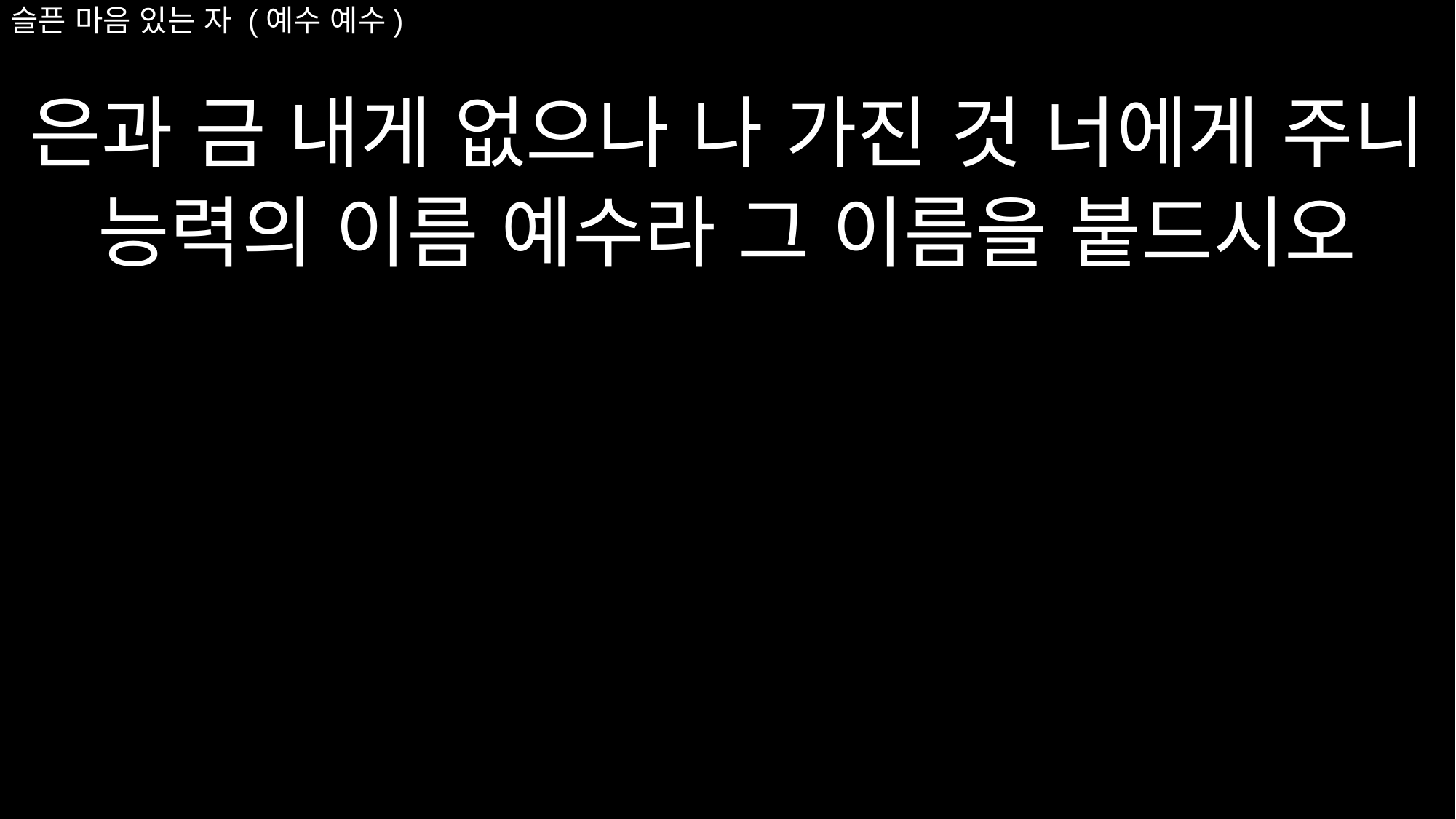

# 슬픈 마음 있는 자 (예수 예수)
은과 금 내게 없으나 나 가진 것 너에게 주니
능력의 이름 예수라 그 이름을 붙드시오